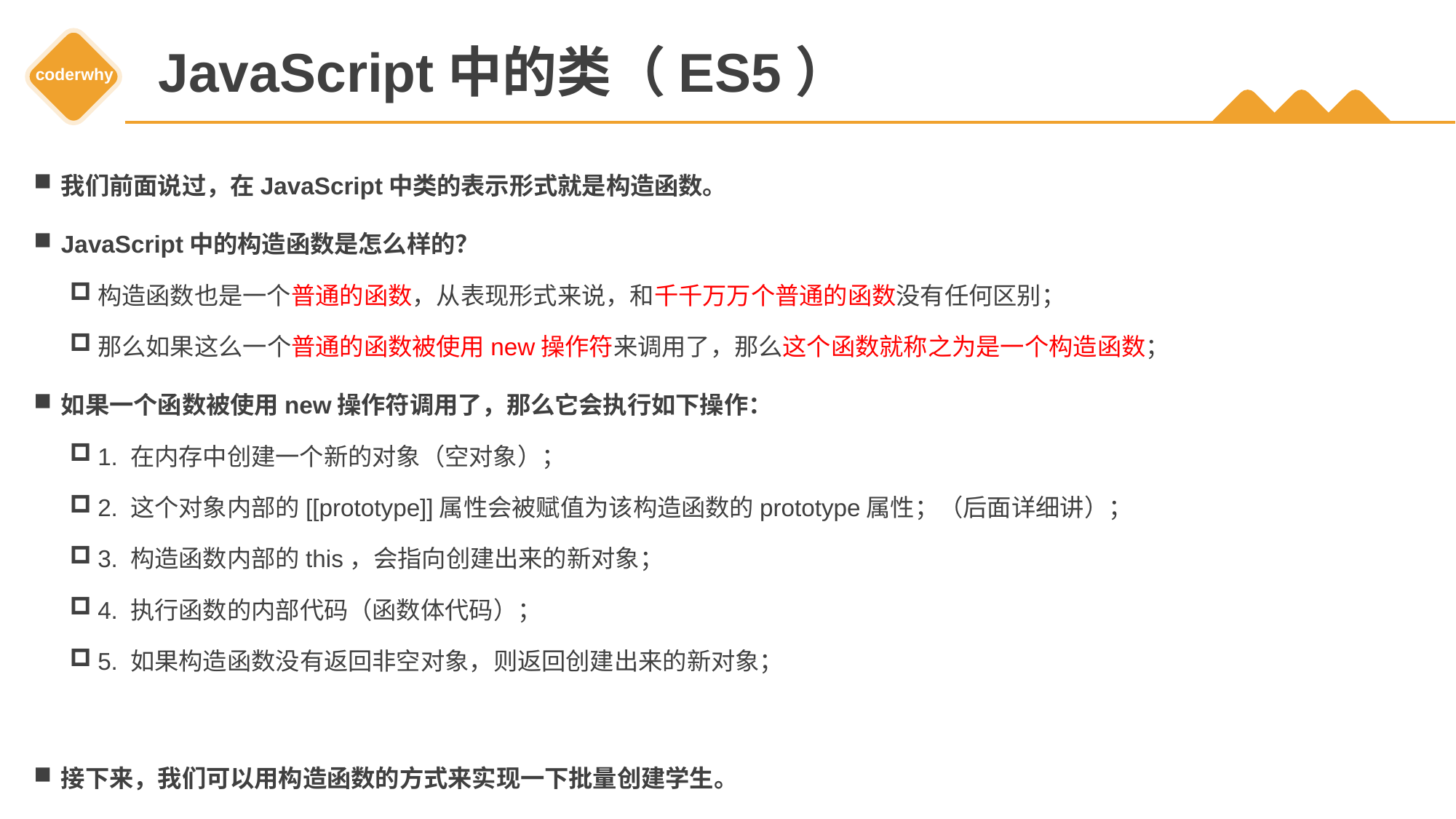

# JavaScript中的类（ES5）
我们前面说过，在JavaScript中类的表示形式就是构造函数。
JavaScript中的构造函数是怎么样的？
构造函数也是一个普通的函数，从表现形式来说，和千千万万个普通的函数没有任何区别；
那么如果这么一个普通的函数被使用new操作符来调用了，那么这个函数就称之为是一个构造函数；
如果一个函数被使用new操作符调用了，那么它会执行如下操作：
1. 在内存中创建一个新的对象（空对象）；
2. 这个对象内部的[[prototype]]属性会被赋值为该构造函数的prototype属性；（后面详细讲）；
3. 构造函数内部的this，会指向创建出来的新对象；
4. 执行函数的内部代码（函数体代码）；
5. 如果构造函数没有返回非空对象，则返回创建出来的新对象；

接下来，我们可以用构造函数的方式来实现一下批量创建学生。